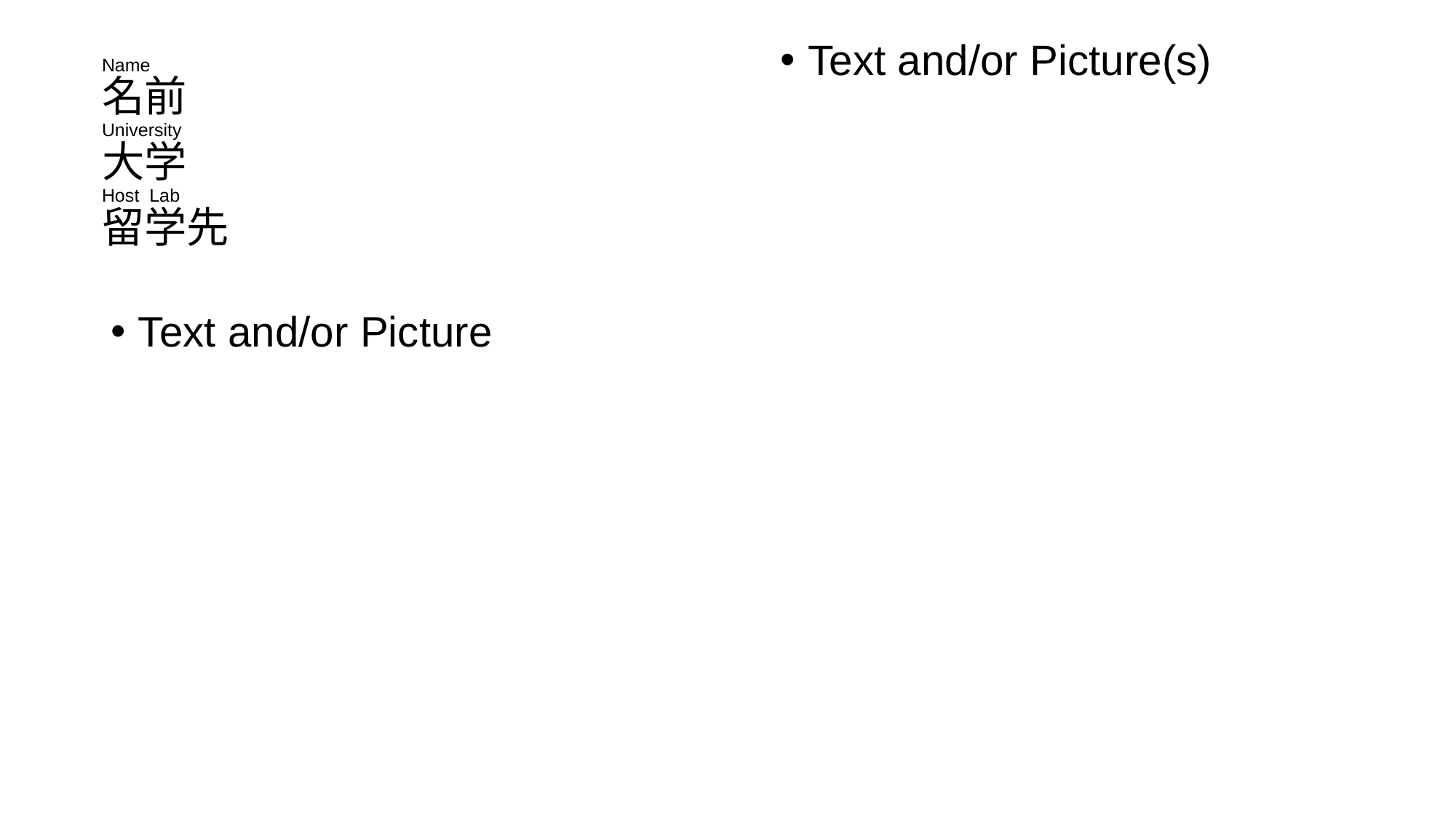

# Name 名前 University 大学 Host  Lab 留学先
Text and/or Picture(s)
Text and/or Picture